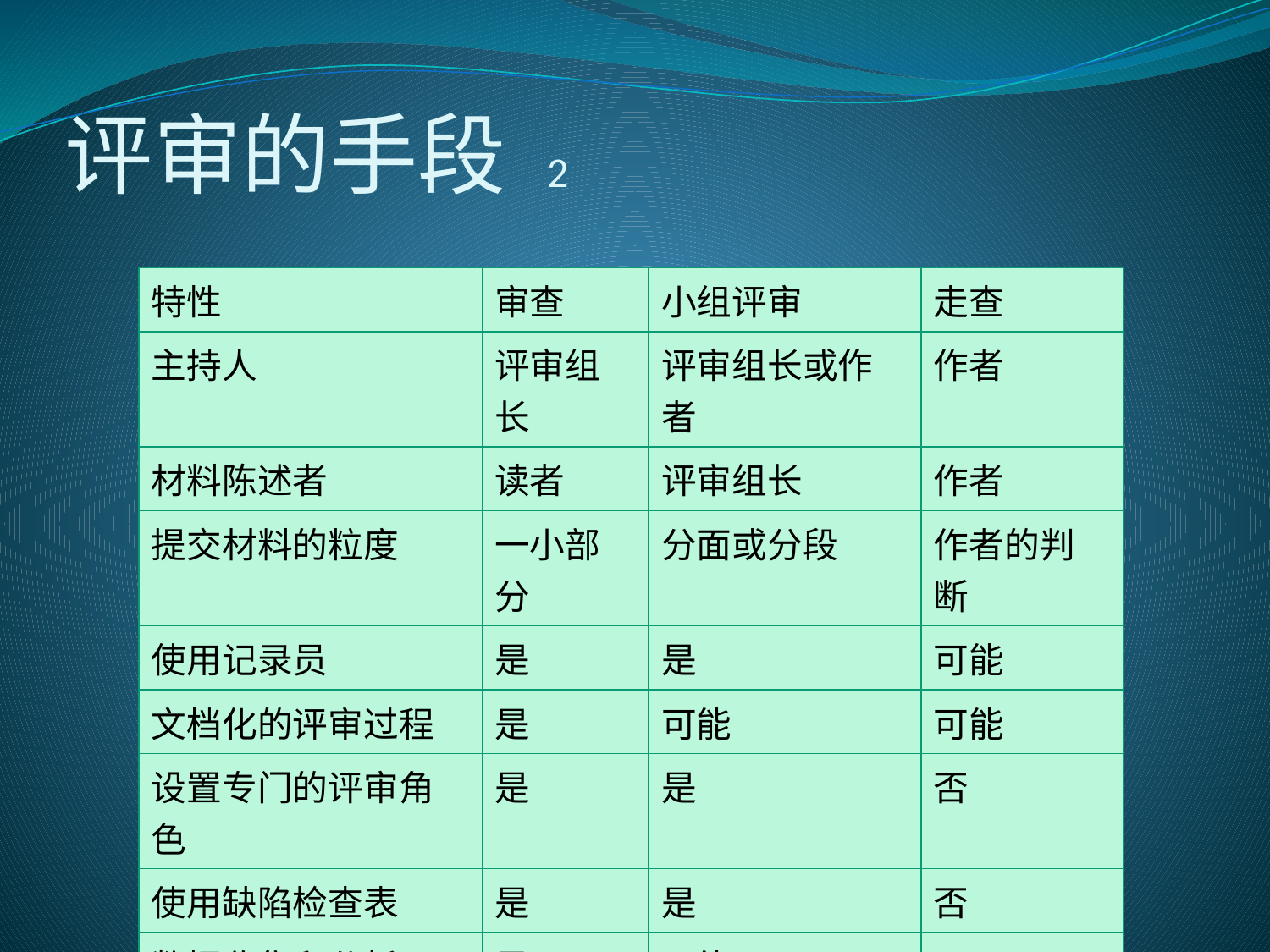

# 评审的手段 2
| 特性 | 审查 | 小组评审 | 走查 |
| --- | --- | --- | --- |
| 主持人 | 评审组长 | 评审组长或作者 | 作者 |
| 材料陈述者 | 读者 | 评审组长 | 作者 |
| 提交材料的粒度 | 一小部分 | 分面或分段 | 作者的判断 |
| 使用记录员 | 是 | 是 | 可能 |
| 文档化的评审过程 | 是 | 可能 | 可能 |
| 设置专门的评审角色 | 是 | 是 | 否 |
| 使用缺陷检查表 | 是 | 是 | 否 |
| 数据收集和分析 | 是 | 可能 | 否 |
| 产品评估 | 是 | 是 | 否 |